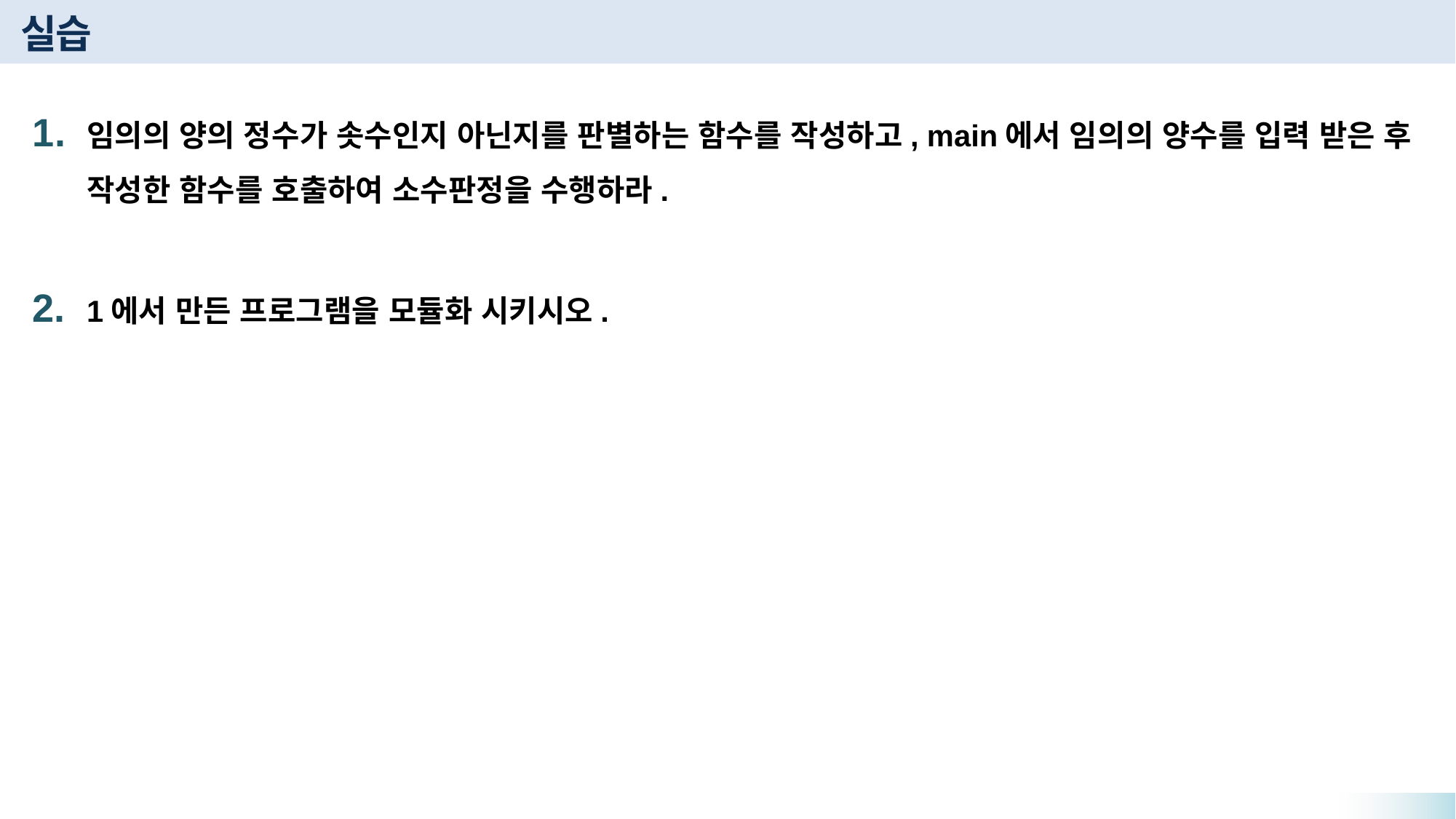

# 실습
임의의 양의 정수가 솟수인지 아닌지를 판별하는 함수를 작성하고, main에서 임의의 양수를 입력 받은 후 작성한 함수를 호출하여 소수판정을 수행하라.

1에서 만든 프로그램을 모듈화 시키시오.